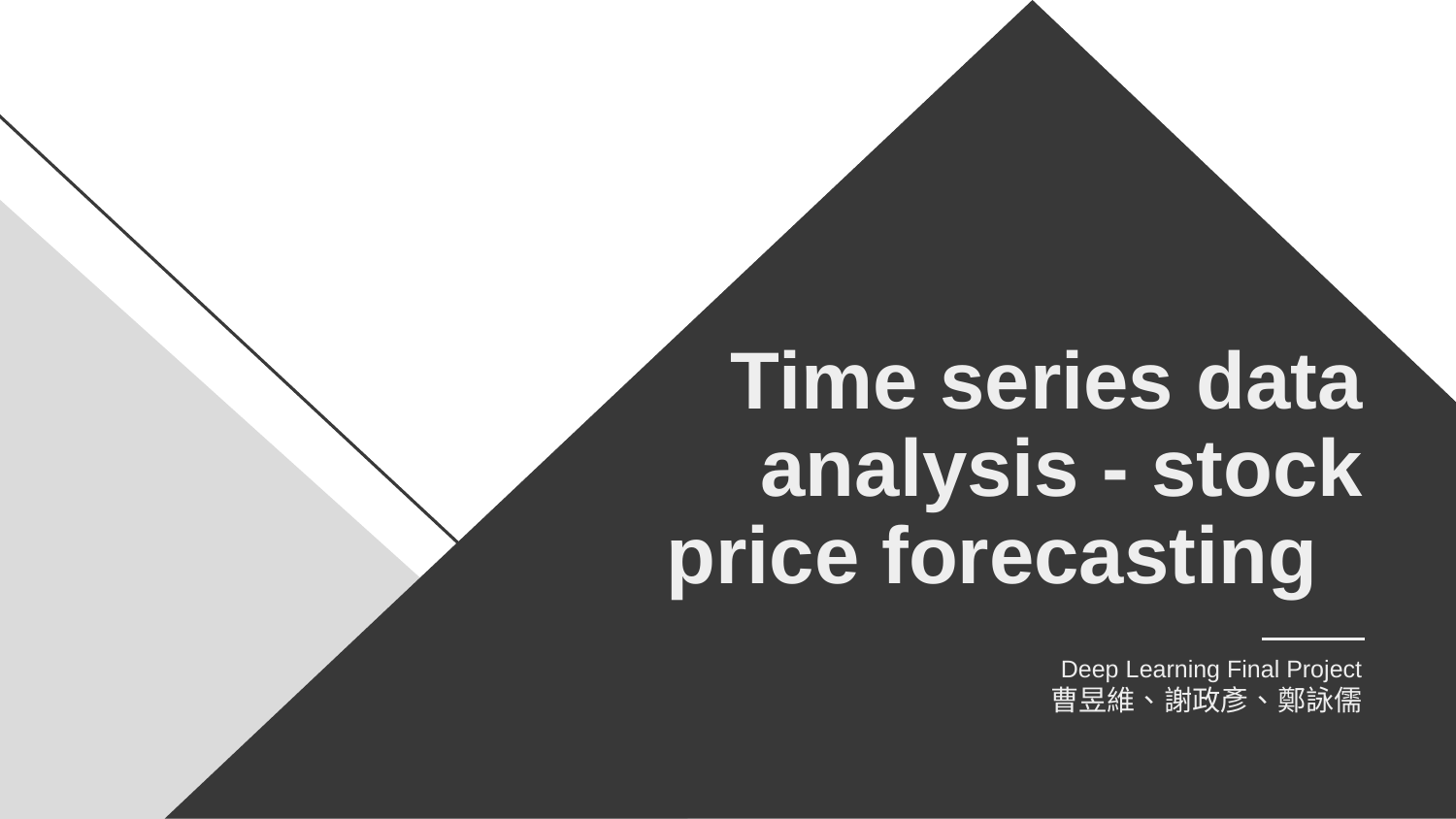

# Time series data analysis - stock price forecasting
Deep Learning Final Project
曹昱維、謝政彥、鄭詠儒